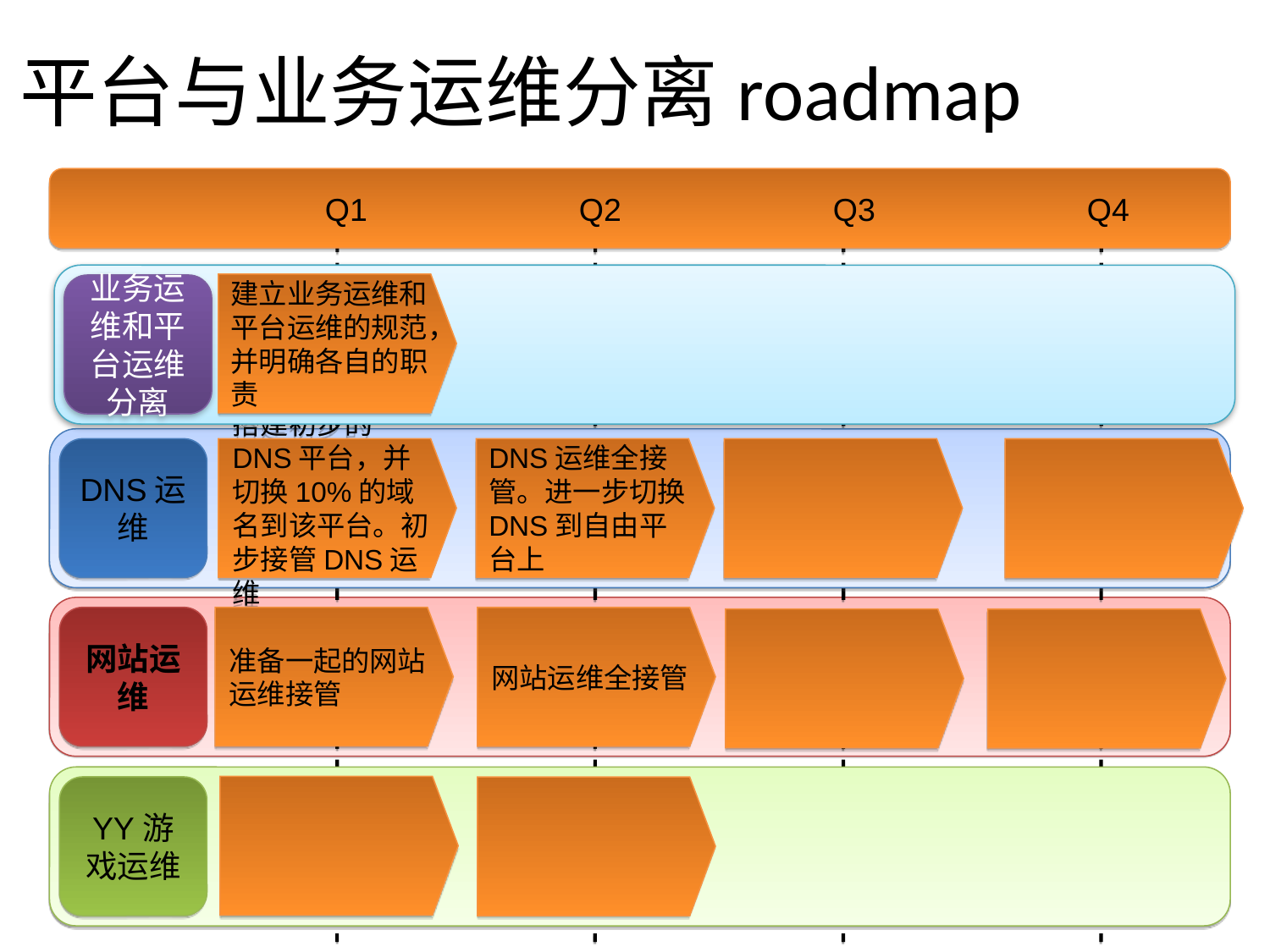

平台与业务运维分离roadmap
		Q1		Q2		Q3		Q4

建立业务运维和平台运维的规范，并明确各自的职责
业务运维和平台运维分离

DNS运维
搭建初步的DNS平台，并切换10%的域名到该平台。初步接管DNS运维
DNS运维全接管。进一步切换DNS到自由平台上

准备一起的网站运维接管
网站运维
网站运维全接管

YY游戏运维